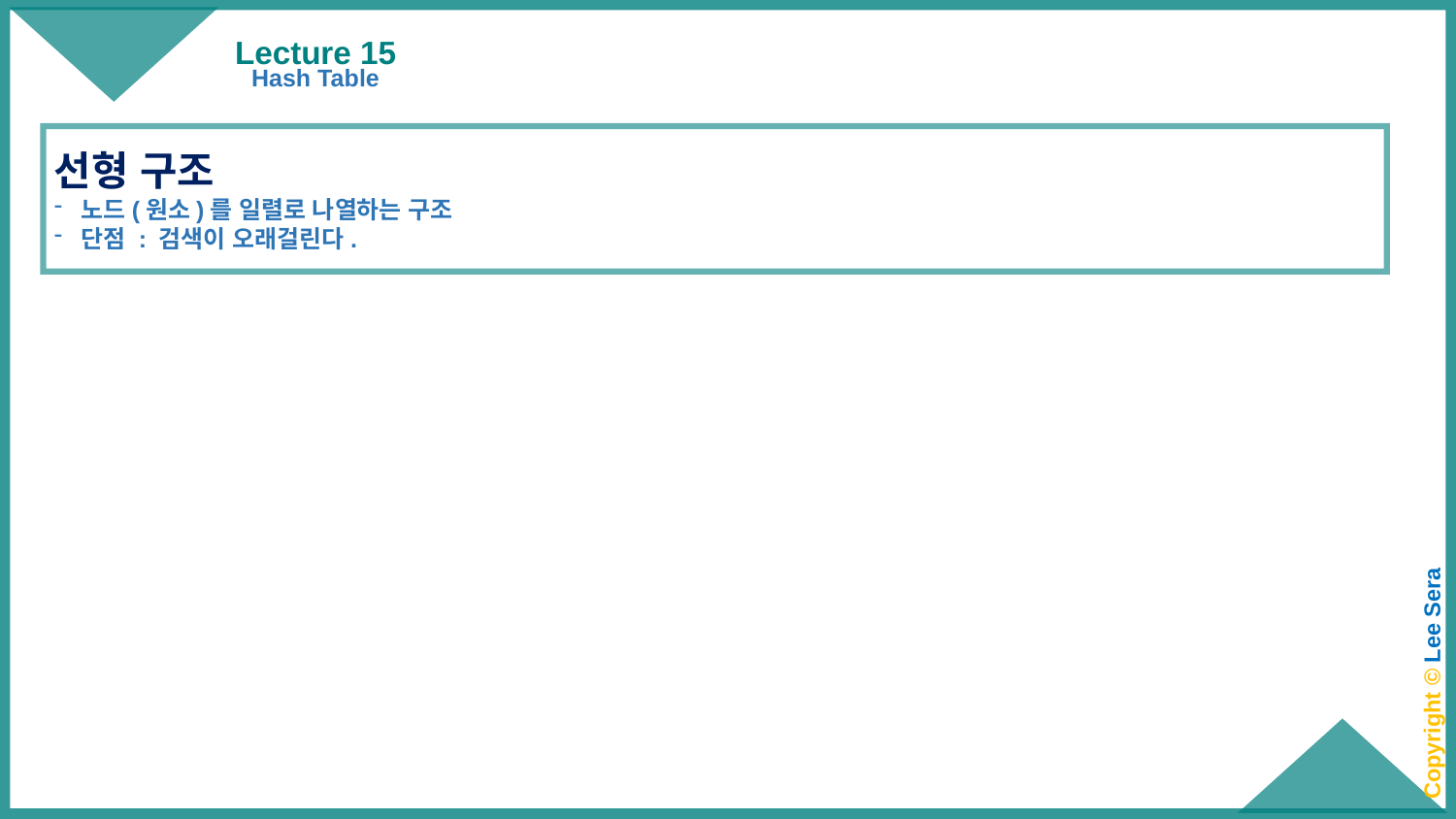

# Lecture 15
Hash Table
선형 구조
노드(원소)를 일렬로 나열하는 구조
단점 : 검색이 오래걸린다.
Copyright © Lee Sera